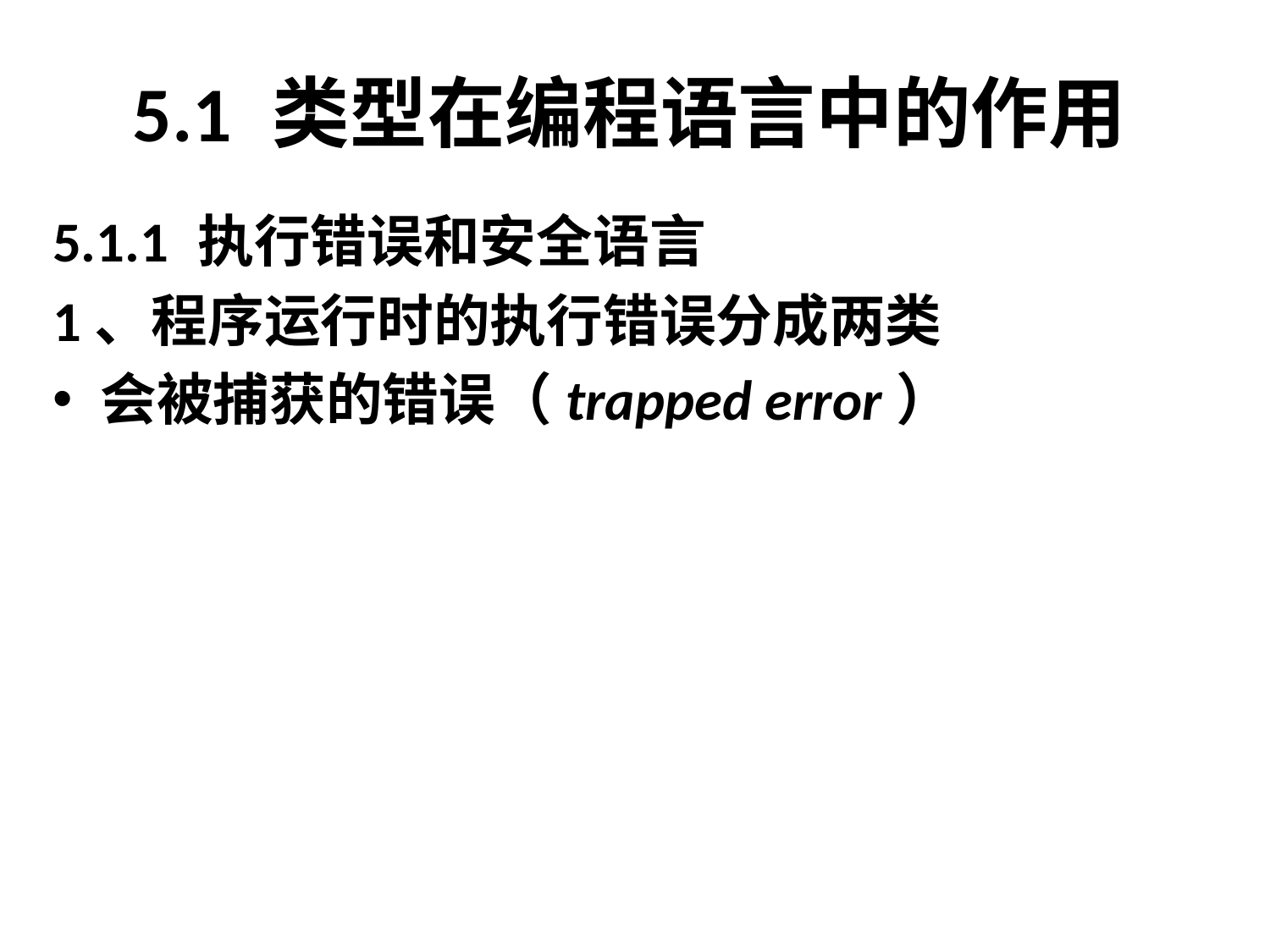

# 5.1 类型在编程语言中的作用
5.1.1 执行错误和安全语言
1、程序运行时的执行错误分成两类
会被捕获的错误（trapped error）